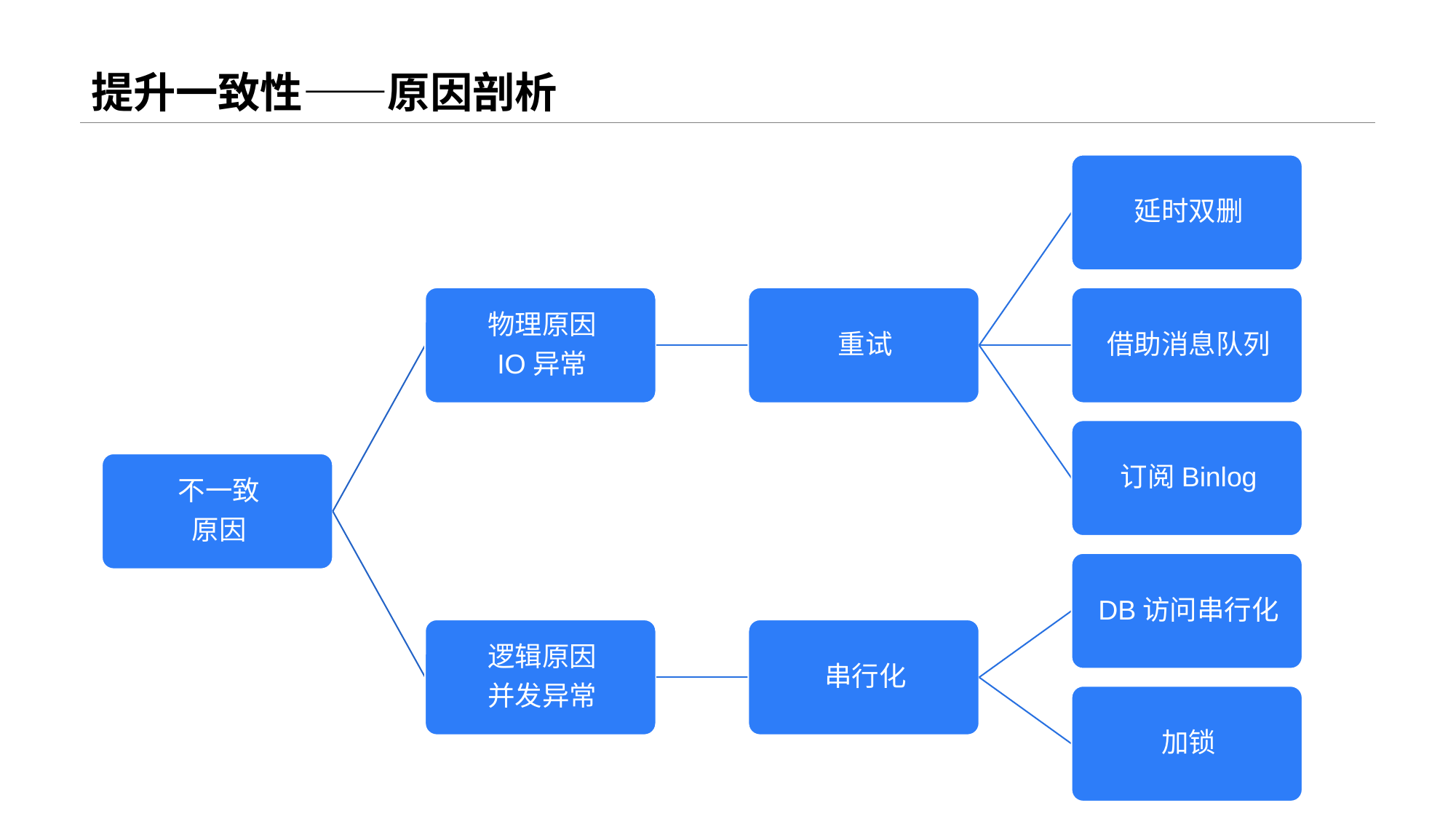

# 提升一致性——原因剖析
不一致
原因

物理原因
IO异常

重试

延时双删

借助消息队列

订阅Binlog

逻辑原因
并发异常

串行化

DB访问串行化

加锁